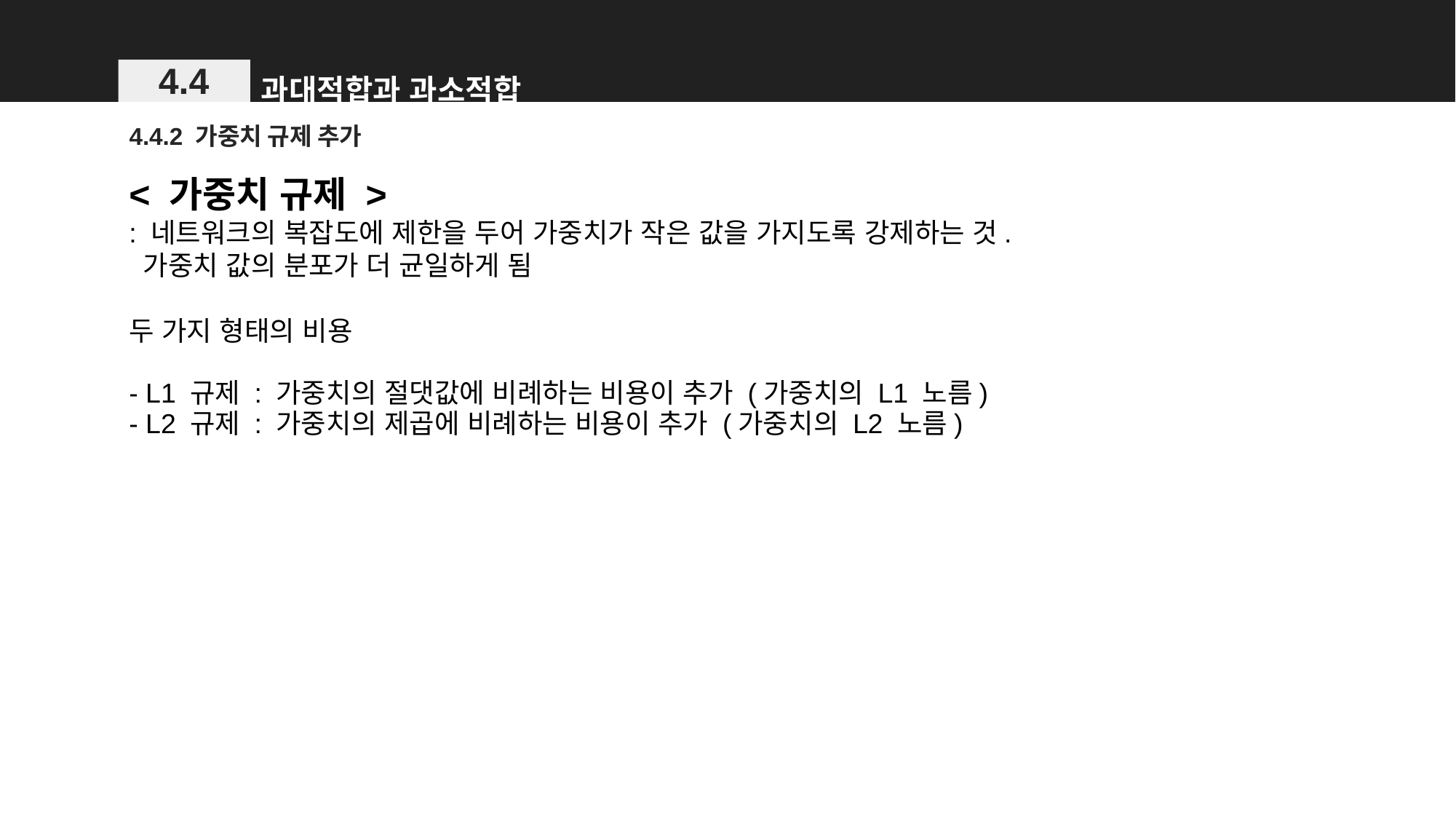

과대적합과 과소적합
4.4

4.4.2 가중치 규제 추가
< 가중치 규제 >
: 네트워크의 복잡도에 제한을 두어 가중치가 작은 값을 가지도록 강제하는 것.
 가중치 값의 분포가 더 균일하게 됨

두 가지 형태의 비용

- L1 규제 : 가중치의 절댓값에 비례하는 비용이 추가 (가중치의 L1 노름)
- L2 규제 : 가중치의 제곱에 비례하는 비용이 추가 (가중치의 L2 노름)